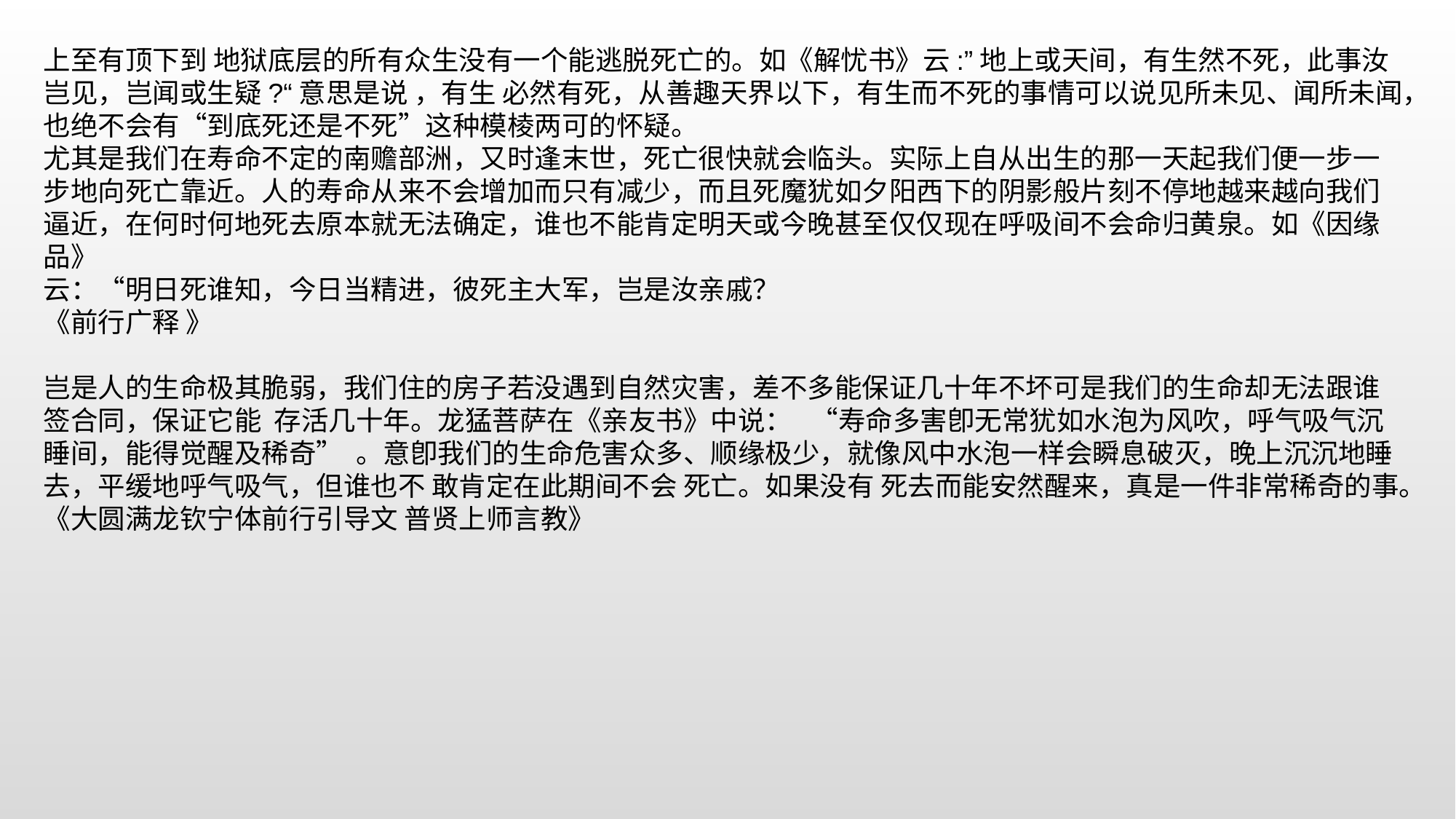

上至有顶下到 地狱底层的所有众生没有一个能逃脱死亡的。如《解忧书》云:”地上或天间，有生然不死，此事汝岂见，岂闻或生疑?“意思是说 ，有生 必然有死，从善趣天界以下，有生而不死的事情可以说见所未见、闻所未闻，也绝不会有“到底死还是不死”这种模棱两可的怀疑。
尤其是我们在寿命不定的南赡部洲，又时逢末世，死亡很快就会临头。实际上自从出生的那一天起我们便一步一步地向死亡靠近。人的寿命从来不会增加而只有减少，而且死魔犹如夕阳西下的阴影般片刻不停地越来越向我们逼近，在何时何地死去原本就无法确定，谁也不能肯定明天或今晚甚至仅仅现在呼吸间不会命归黄泉。如《因缘品》
云：“明日死谁知，今日当精进，彼死主大军，岂是汝亲戚？
《前行广释 》

岂是人的生命极其脆弱，我们住的房子若没遇到自然灾害，差不多能保证几十年不坏可是我们的生命却无法跟谁签合同，保证它能  存活几十年。龙猛菩萨在《亲友书》中说：   “寿命多害卽无常犹如水泡为风吹，呼气吸气沉睡间，能得觉醒及稀奇”  。意卽我们的生命危害众多、顺缘极少，就像风中水泡一样会瞬息破灭，晚上沉沉地睡去，平缓地呼气吸气，但谁也不 敢肯定在此期间不会 死亡。如果没有 死去而能安然醒来，真是一件非常稀奇的事。
《大圆满龙钦宁体前行引导文 普贤上师言教》